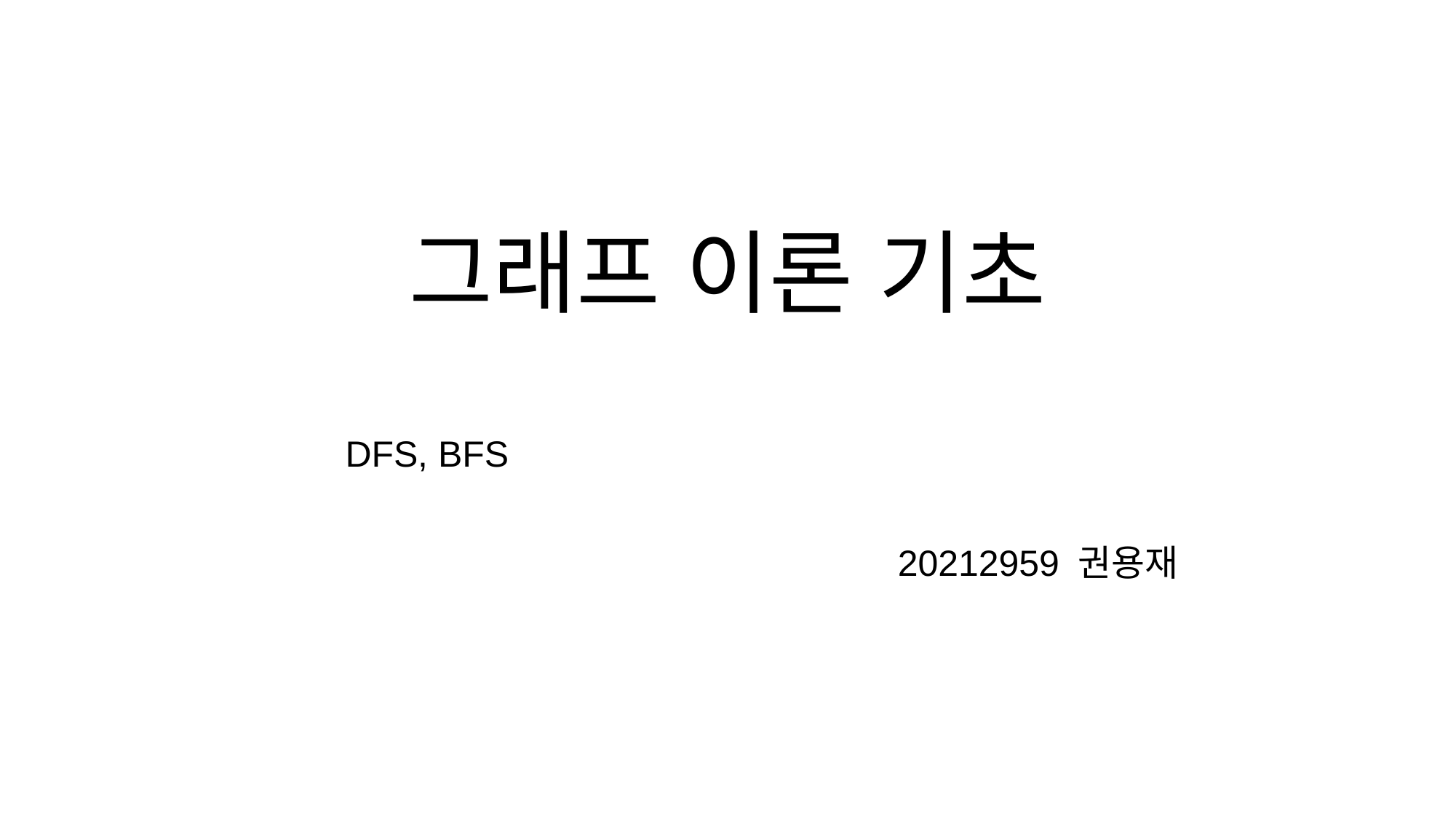

# 그래프 이론 기초
DFS, BFS

                                                             20212959 권용재